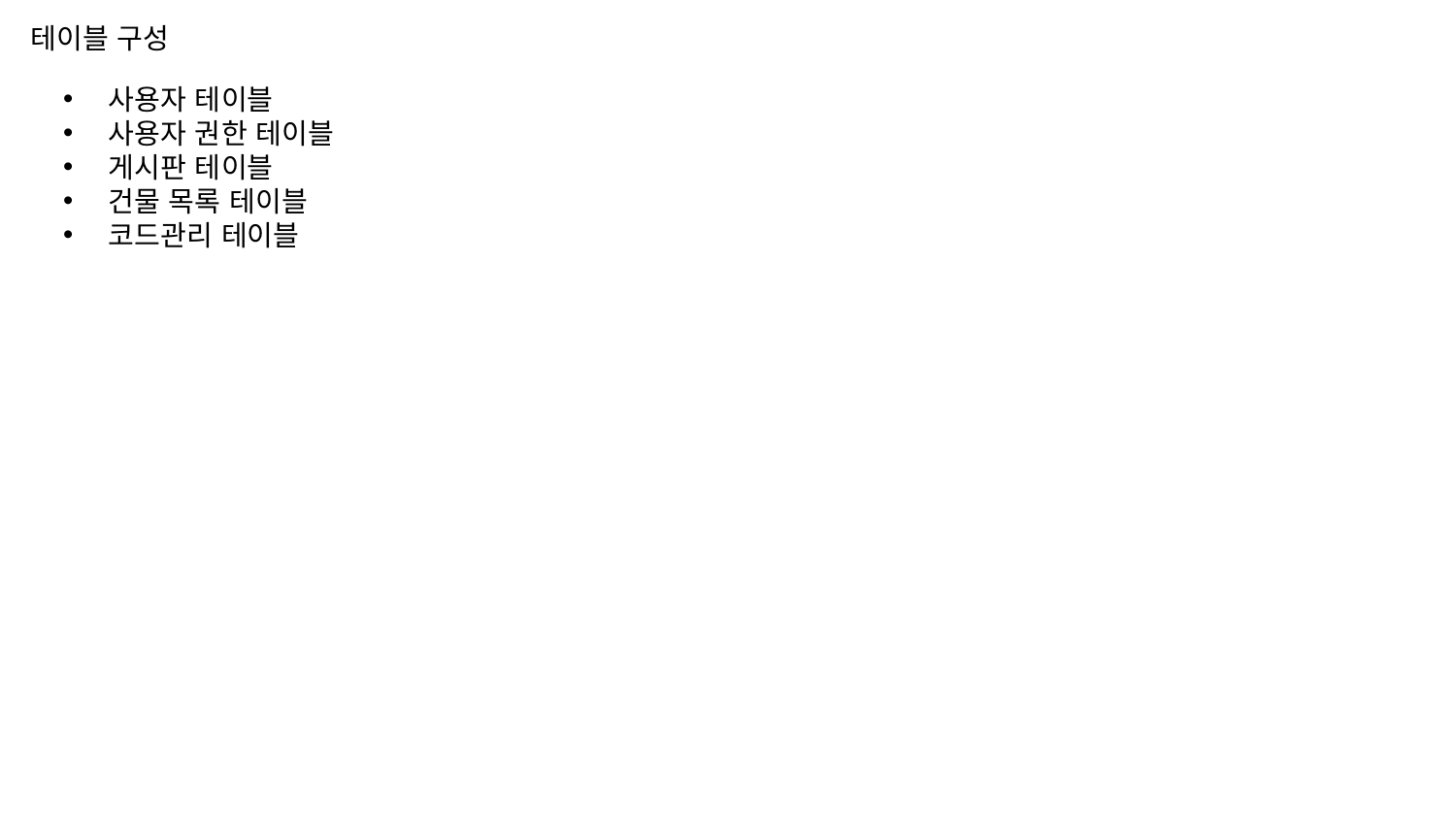

테이블 구성
사용자 테이블
사용자 권한 테이블
게시판 테이블
건물 목록 테이블
코드관리 테이블